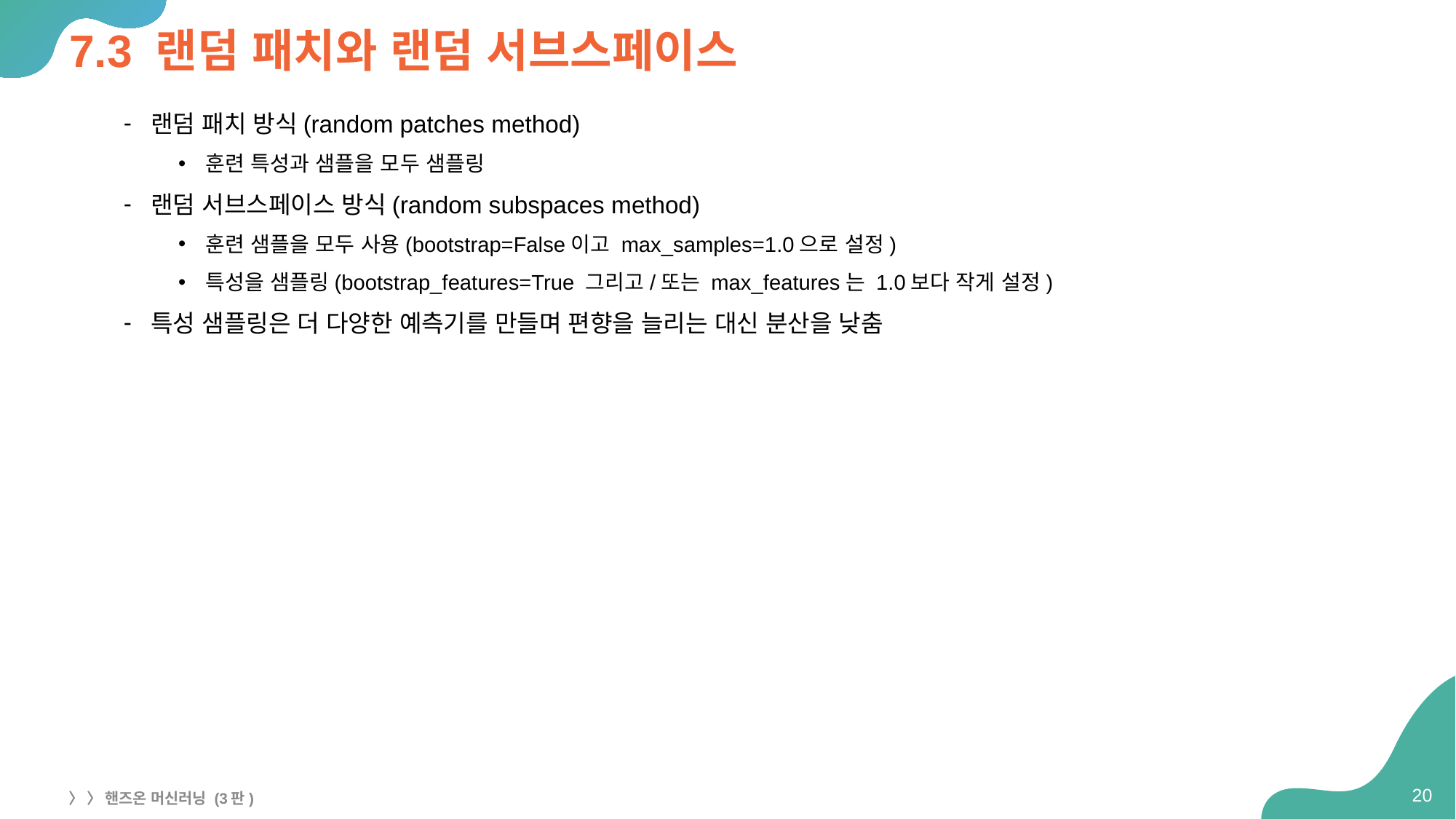

# 7.3 랜덤 패치와 랜덤 서브스페이스
랜덤 패치 방식(random patches method)
훈련 특성과 샘플을 모두 샘플링
랜덤 서브스페이스 방식(random subspaces method)
훈련 샘플을 모두 사용(bootstrap=False이고 max_samples=1.0으로 설정)
특성을 샘플링(bootstrap_features=True 그리고/또는 max_features는 1.0보다 작게 설정)
특성 샘플링은 더 다양한 예측기를 만들며 편향을 늘리는 대신 분산을 낮춤
20
〉 〉 핸즈온 머신러닝 (3판)